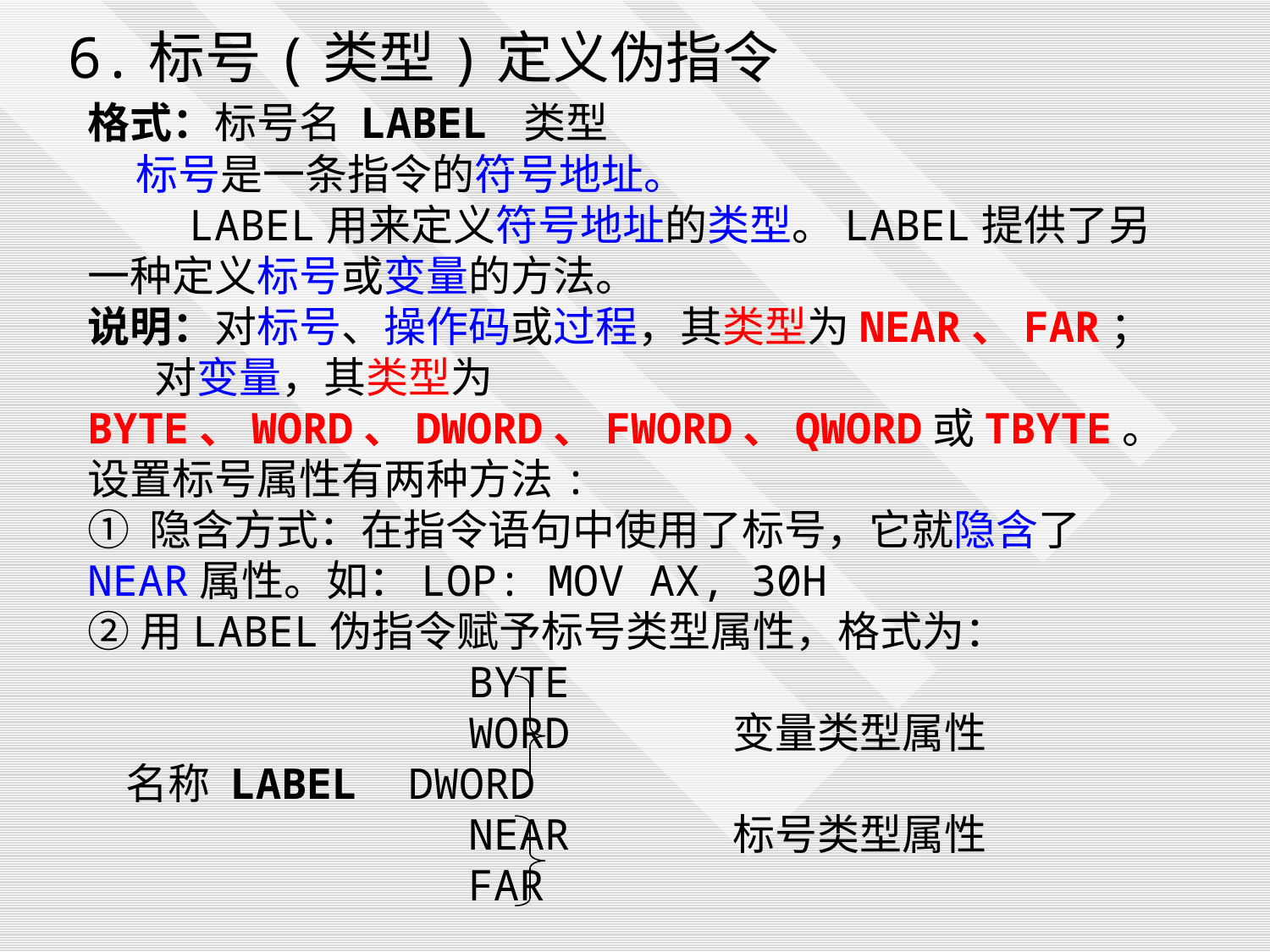

6.标号(类型)定义伪指令
格式：标号名 LABEL 类型
    标号是一条指令的符号地址。
    LABEL用来定义符号地址的类型。LABEL提供了另一种定义标号或变量的方法。
说明：对标号、操作码或过程，其类型为NEAR、FAR；
      对变量，其类型为BYTE、WORD、DWORD、FWORD、QWORD或TBYTE。
设置标号属性有两种方法:
① 隐含方式：在指令语句中使用了标号，它就隐含了NEAR属性。如：LOP: MOV AX, 30H
②用LABEL伪指令赋予标号类型属性，格式为：
               BYTE
               WORD      变量类型属性
   名称 LABEL  DWORD
               NEAR      标号类型属性
               FAR